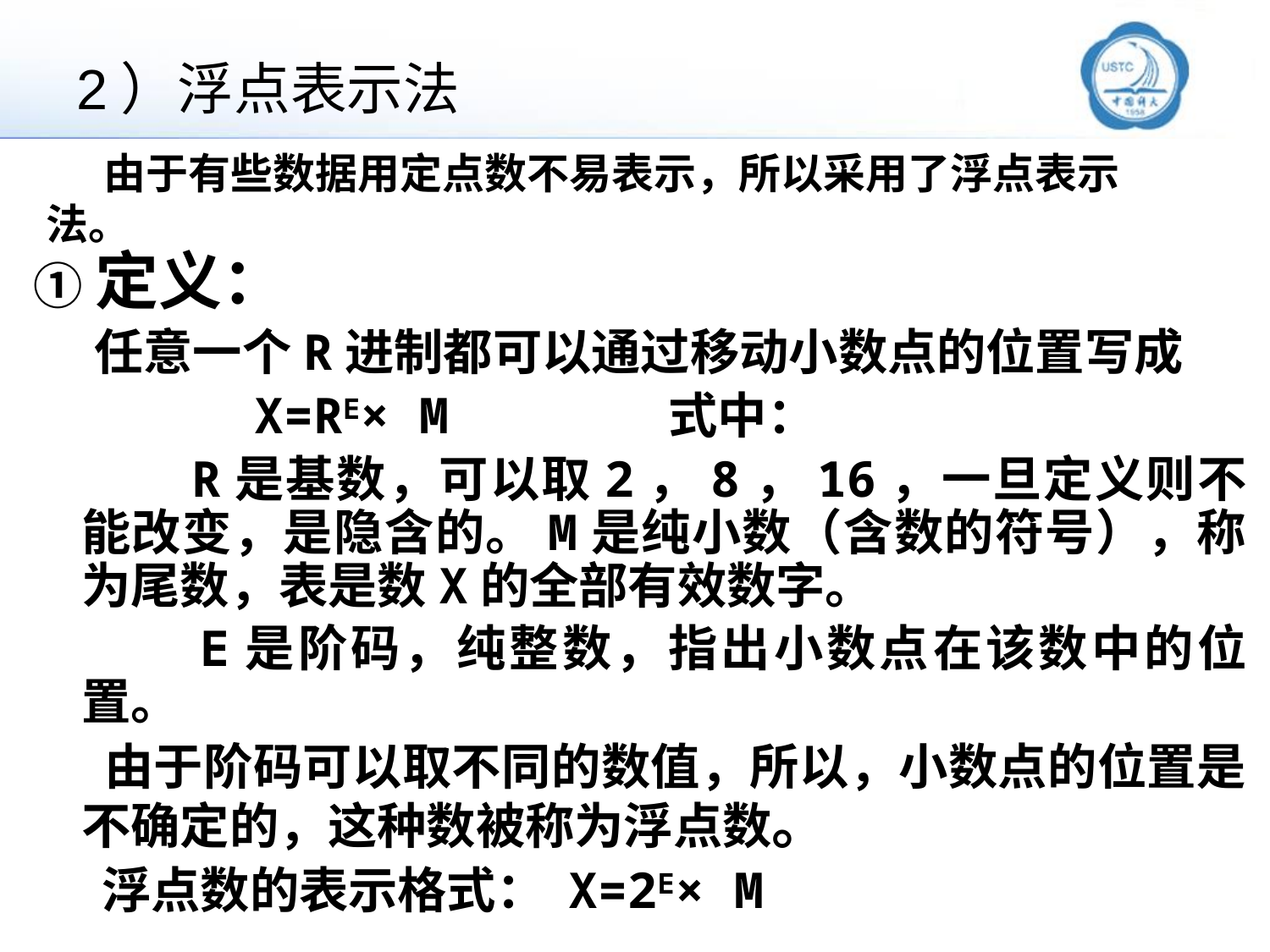

# 2）浮点表示法
     由于有些数据用定点数不易表示，所以采用了浮点表示法。
①定义：
　 任意一个R进制都可以通过移动小数点的位置写成
　　　　 X=RE× M       式中：
     R是基数，可以取2，8，16，一旦定义则不能改变，是隐含的。M是纯小数（含数的符号），称为尾数，表是数X的全部有效数字。
     E是阶码，纯整数，指出小数点在该数中的位置。
     由于阶码可以取不同的数值，所以，小数点的位置是不确定的，这种数被称为浮点数。
     浮点数的表示格式： X=2E× M